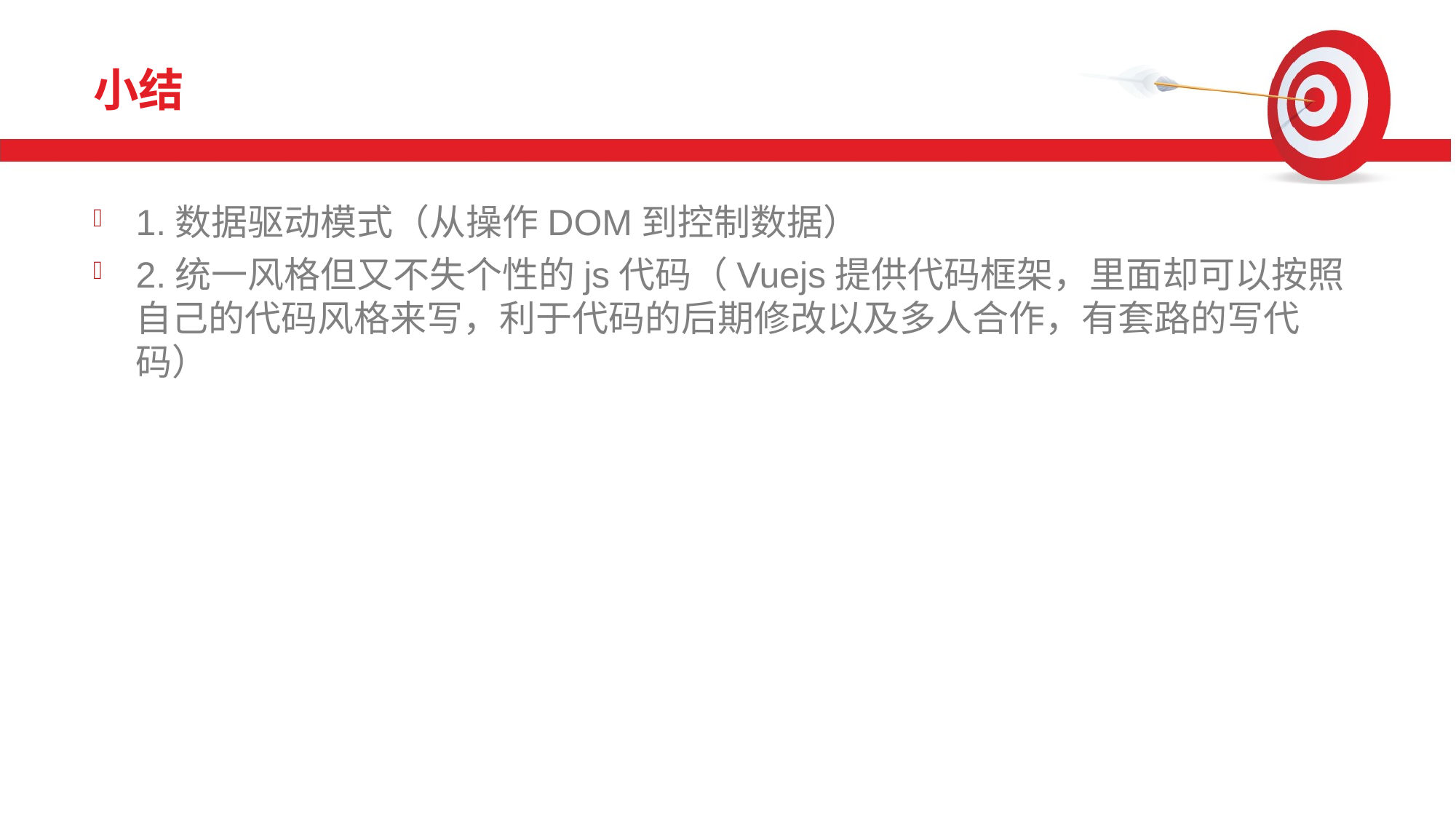

# 小结
1.数据驱动模式（从操作DOM到控制数据）
2.统一风格但又不失个性的js代码（Vuejs提供代码框架，里面却可以按照自己的代码风格来写，利于代码的后期修改以及多人合作，有套路的写代码）